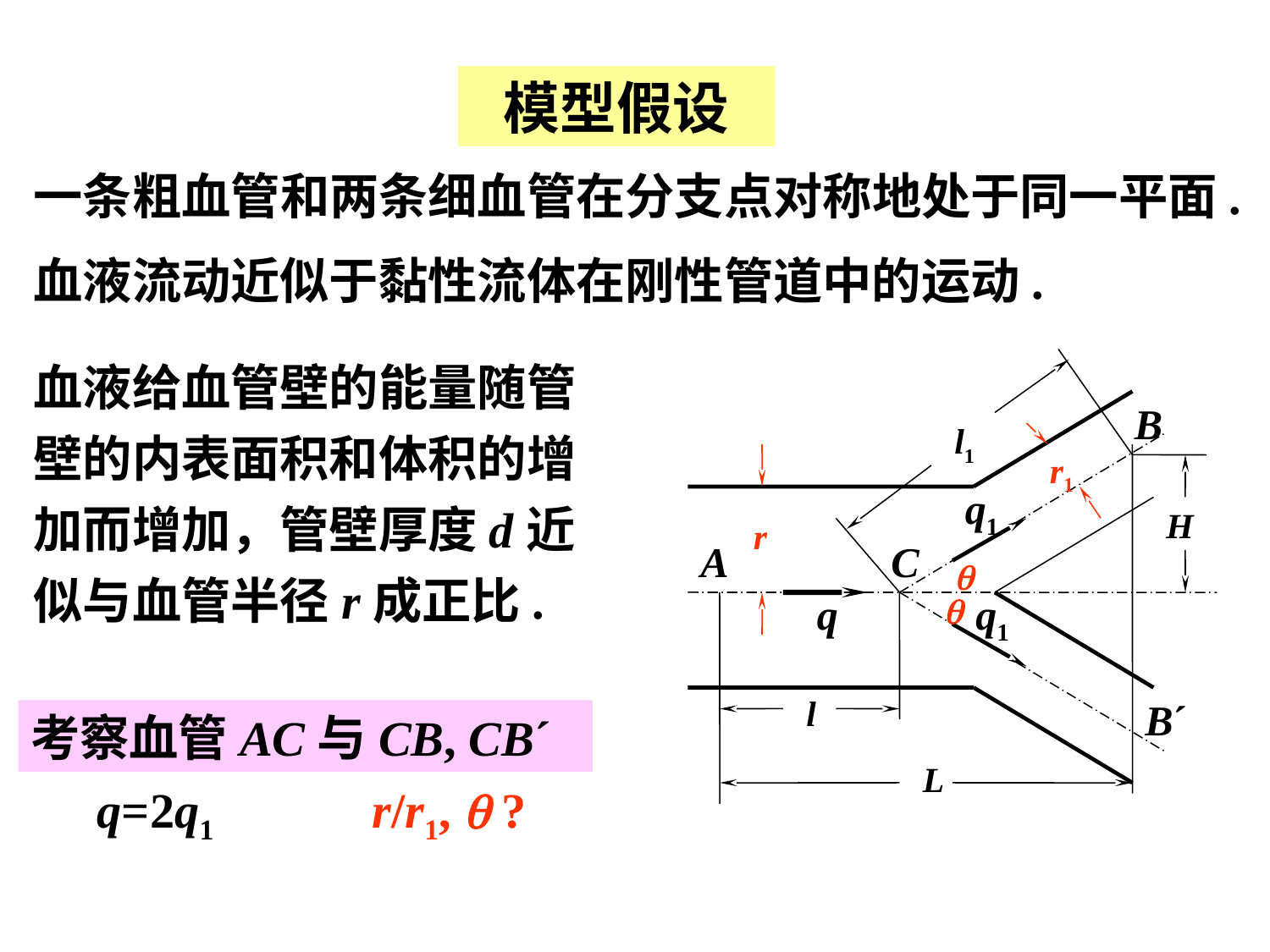

模型假设
一条粗血管和两条细血管在分支点对称地处于同一平面.
血液流动近似于黏性流体在刚性管道中的运动.
血液给血管壁的能量随管壁的内表面积和体积的增加而增加，管壁厚度d近似与血管半径r成正比.

B
l1

H

A
C

l
B´

L

r1

r
θ
θ

q1

q
q1

考察血管AC与CB, CB´
q=2q1
r/r1, θ ?